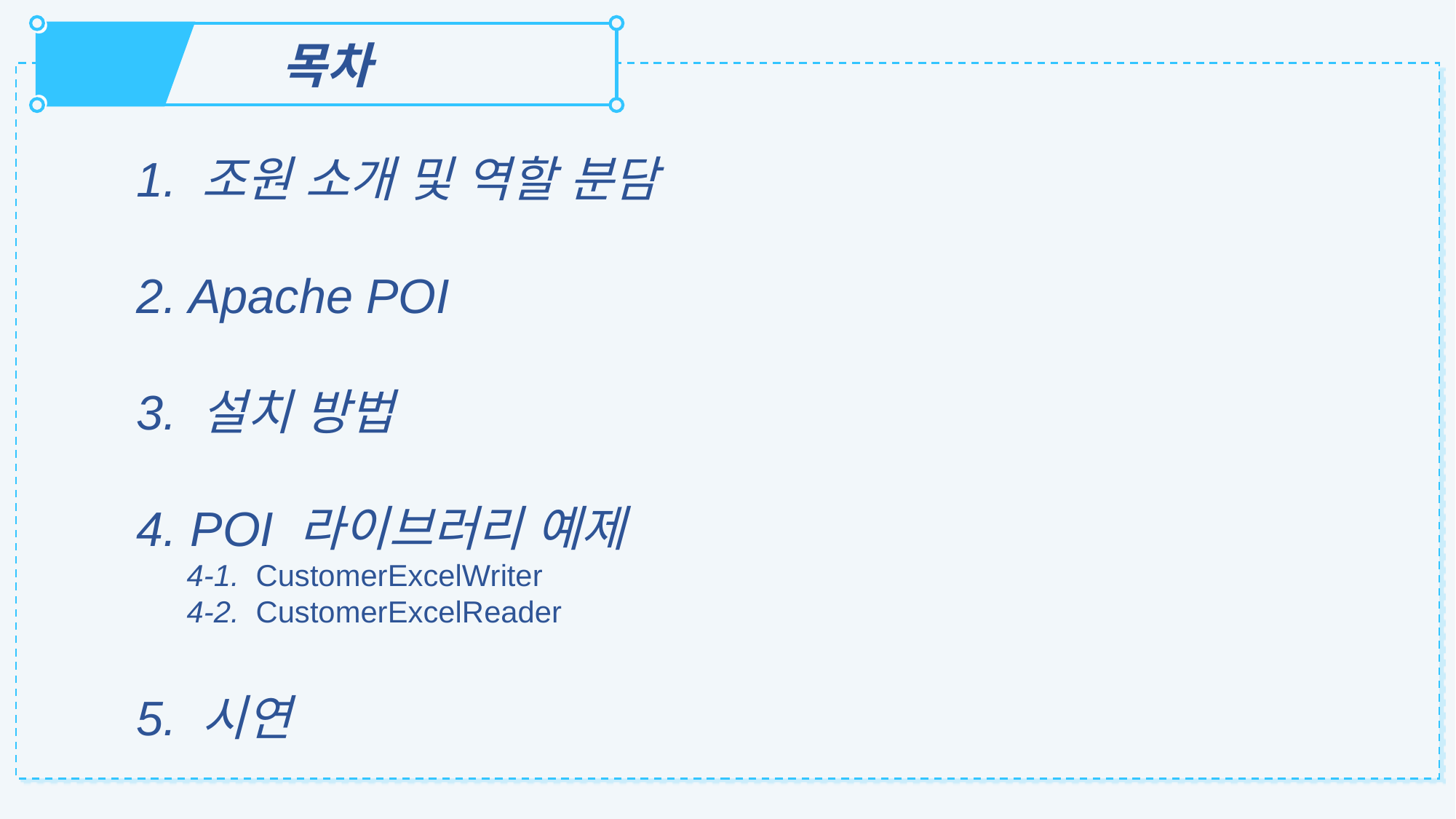

목차

1. 조원 소개 및 역할 분담

2. Apache POI

3. 설치 방법

4. POI 라이브러리 예제
      4-1.  CustomerExcelWriter
      4-2.  CustomerExcelReader

5. 시연